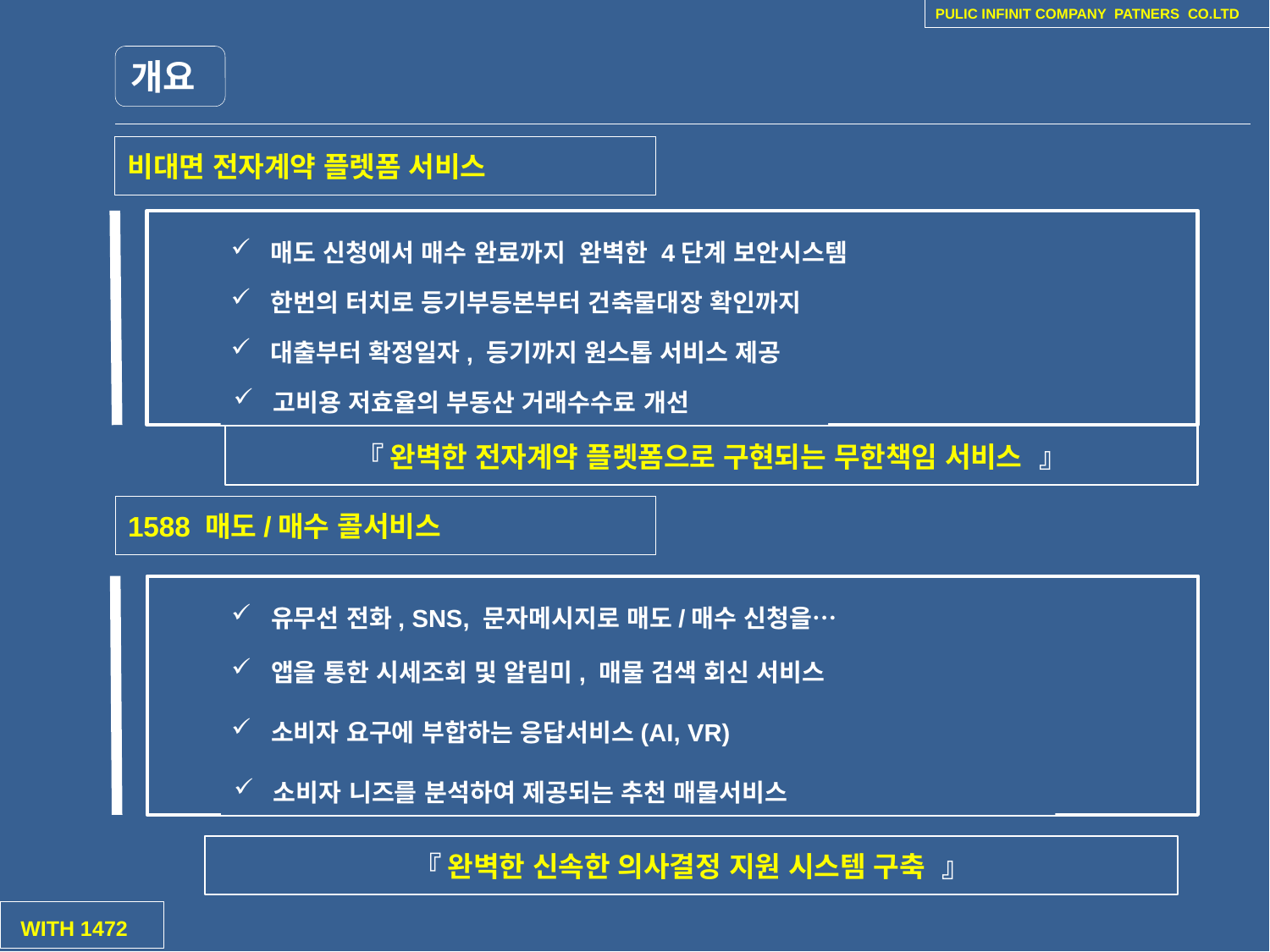

Pulic infinit company  patnerS  co.lTd
개요
비대면 전자계약 플렛폼 서비스

매도 신청에서 매수 완료까지  완벽한 4단계 보안시스템
한번의 터치로 등기부등본부터 건축물대장 확인까지
대출부터 확정일자, 등기까지 원스톱 서비스 제공
고비용 저효율의 부동산 거래수수료 개선
『 완벽한 전자계약 플렛폼으로 구현되는 무한책임 서비스  』
1588 매도/매수 콜서비스

유무선 전화, SNS, 문자메시지로 매도/매수 신청을…
앱을 통한 시세조회 및 알림미, 매물 검색 회신 서비스
소비자 요구에 부합하는 응답서비스(AI, VR)
소비자 니즈를 분석하여 제공되는 추천 매물서비스
『 완벽한 신속한 의사결정 지원 시스템 구축  』
 WITH 1472